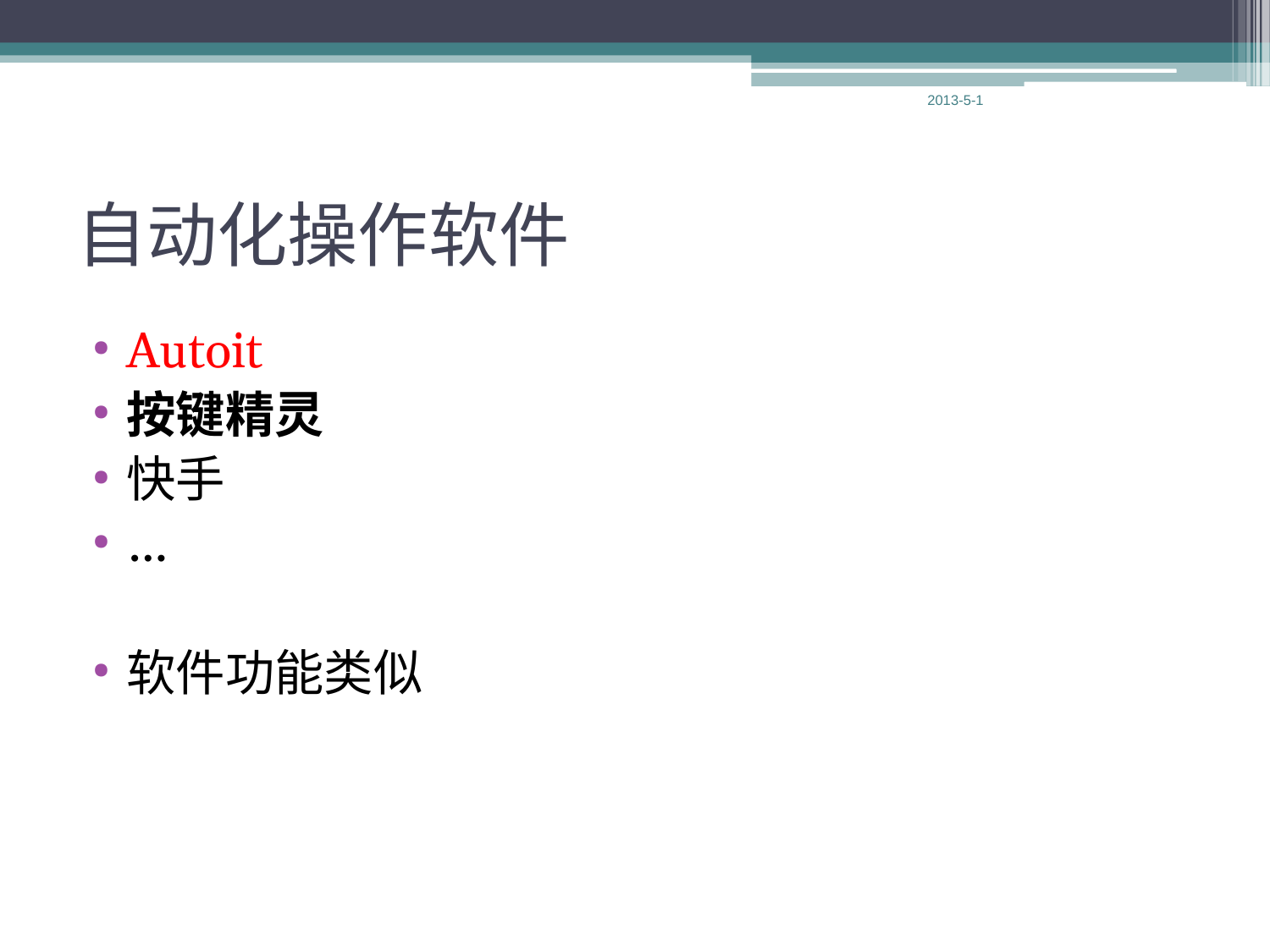

2013-5-1
# 自动化操作软件
Autoit
按键精灵
快手
…

软件功能类似